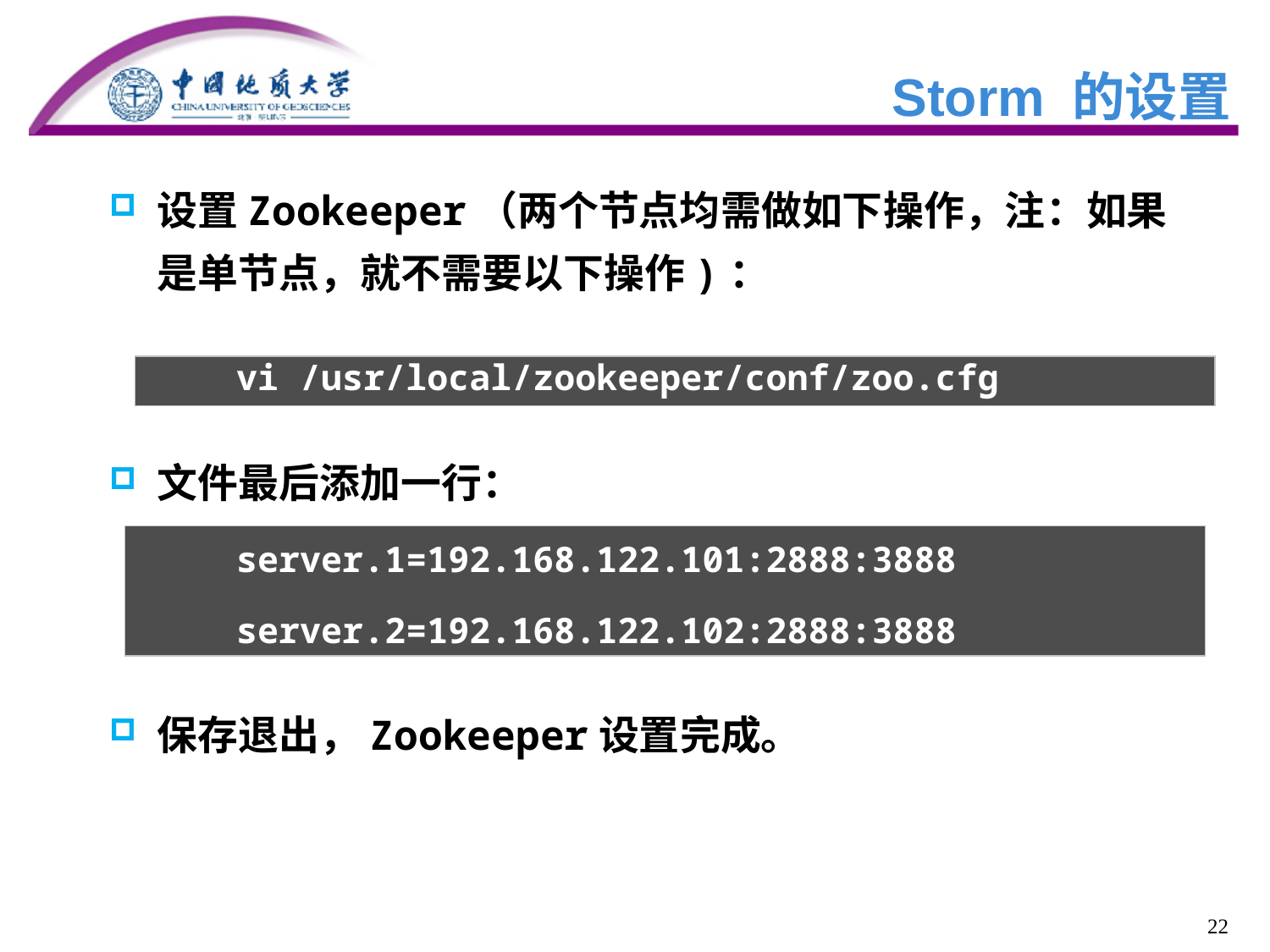

# Storm 的设置
设置Zookeeper（两个节点均需做如下操作，注：如果是单节点，就不需要以下操作)：
   vi /usr/local/zookeeper/conf/zoo.cfg
文件最后添加一行：
   server.1=192.168.122.101:2888:3888
   server.2=192.168.122.102:2888:3888
保存退出，Zookeeper设置完成。